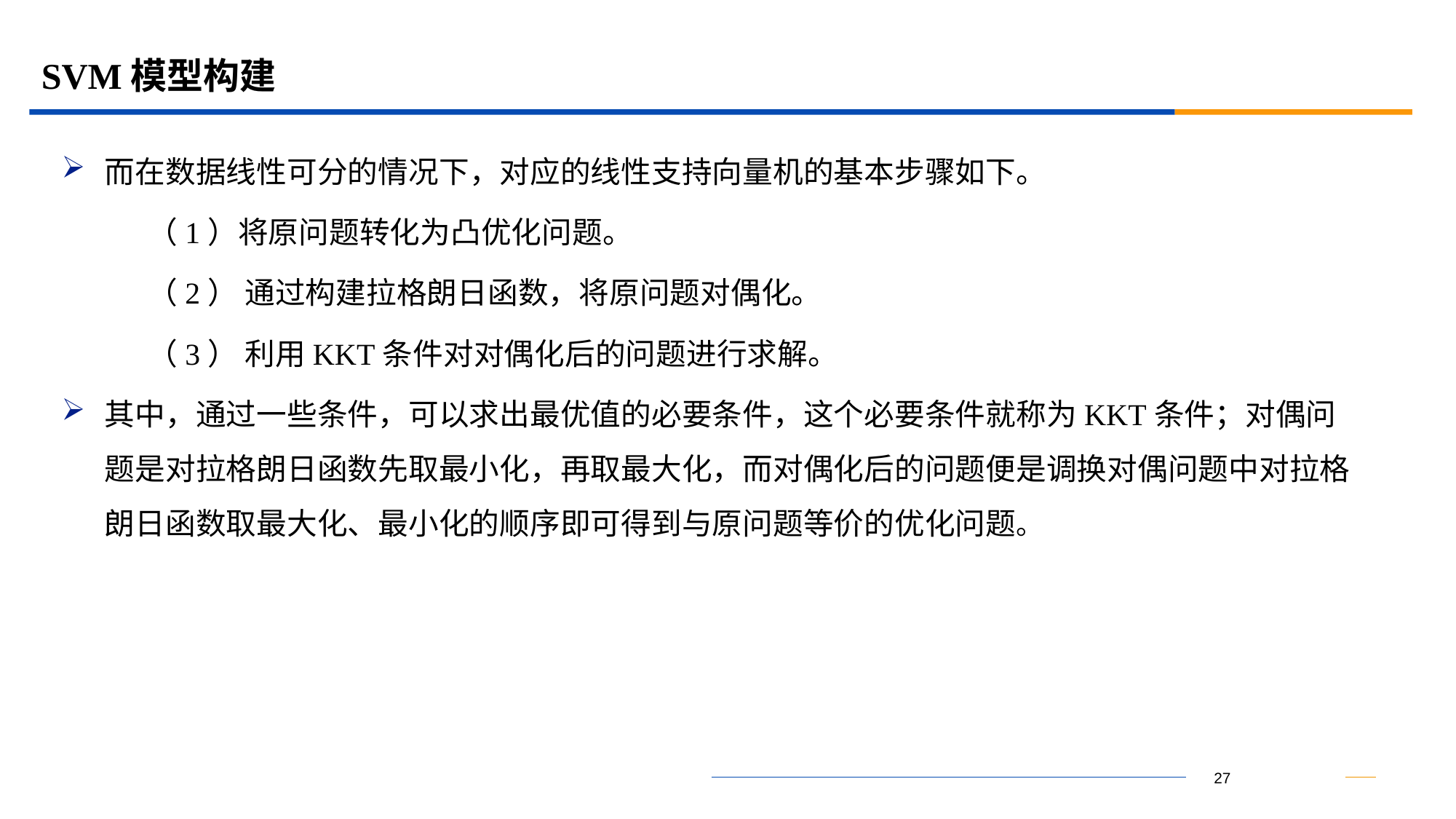

# SVM模型构建
而在数据线性可分的情况下，对应的线性支持向量机的基本步骤如下。
（1）将原问题转化为凸优化问题。
（2） 通过构建拉格朗日函数，将原问题对偶化。
（3） 利用KKT条件对对偶化后的问题进行求解。
其中，通过一些条件，可以求出最优值的必要条件，这个必要条件就称为KKT条件；对偶问题是对拉格朗日函数先取最小化，再取最大化，而对偶化后的问题便是调换对偶问题中对拉格朗日函数取最大化、最小化的顺序即可得到与原问题等价的优化问题。